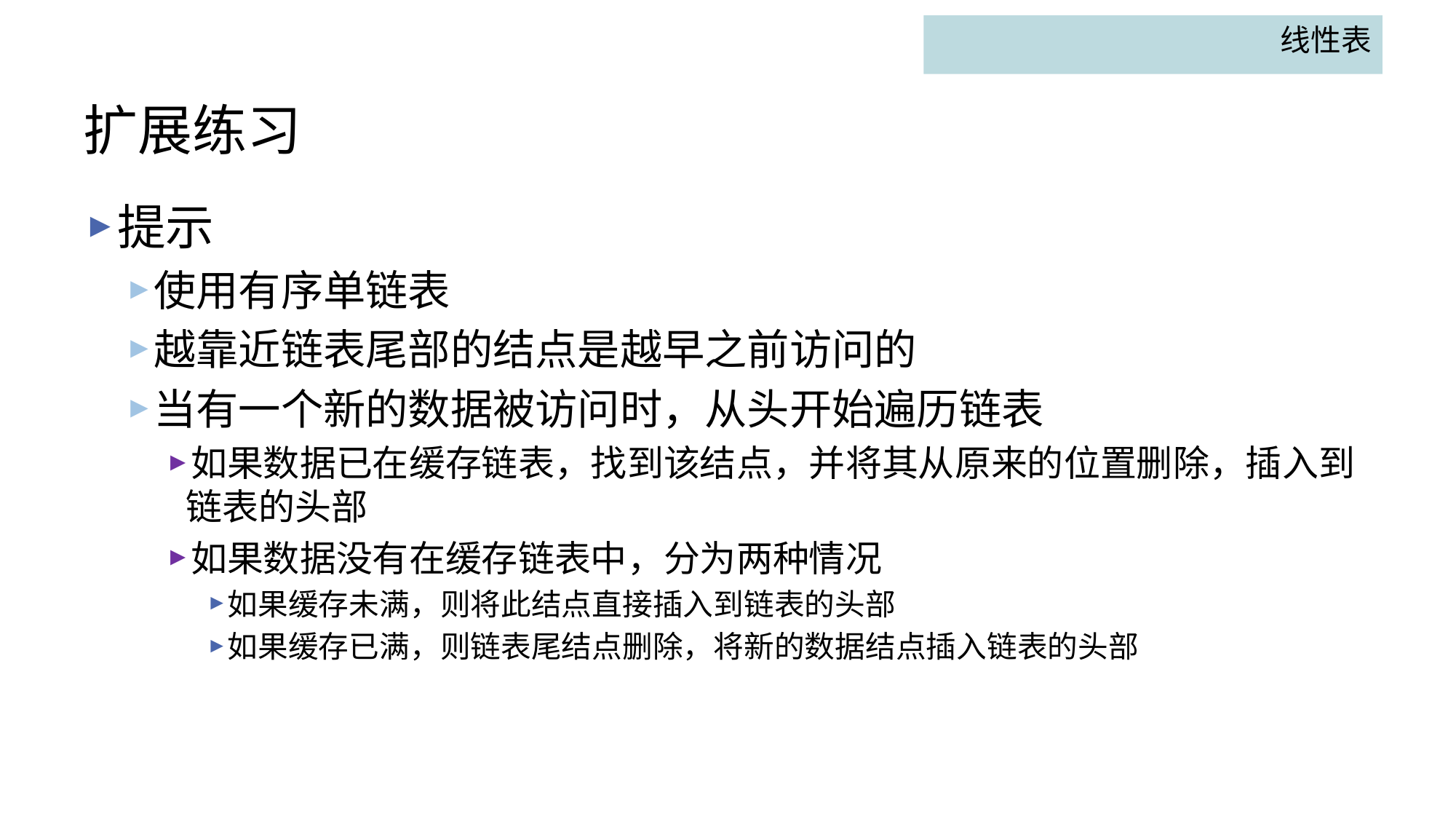

线性表

# 扩展练习
提示
使用有序单链表
越靠近链表尾部的结点是越早之前访问的
当有一个新的数据被访问时，从头开始遍历链表
如果数据已在缓存链表，找到该结点，并将其从原来的位置删除，插入到链表的头部
如果数据没有在缓存链表中，分为两种情况
如果缓存未满，则将此结点直接插入到链表的头部
如果缓存已满，则链表尾结点删除，将新的数据结点插入链表的头部